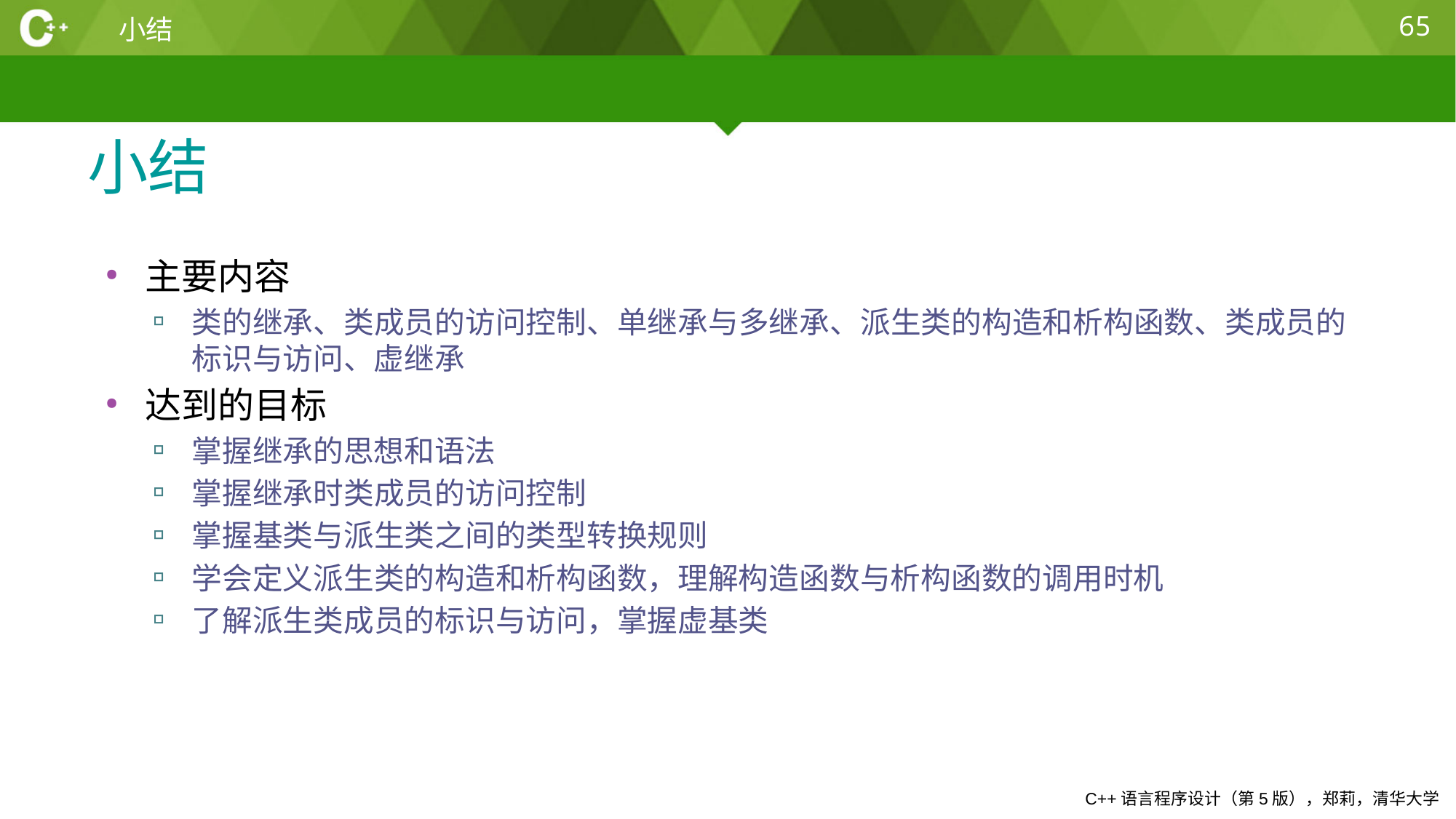

小结
65
# 小结
主要内容
类的继承、类成员的访问控制、单继承与多继承、派生类的构造和析构函数、类成员的标识与访问、虚继承
达到的目标
掌握继承的思想和语法
掌握继承时类成员的访问控制
掌握基类与派生类之间的类型转换规则
学会定义派生类的构造和析构函数，理解构造函数与析构函数的调用时机
了解派生类成员的标识与访问，掌握虚基类